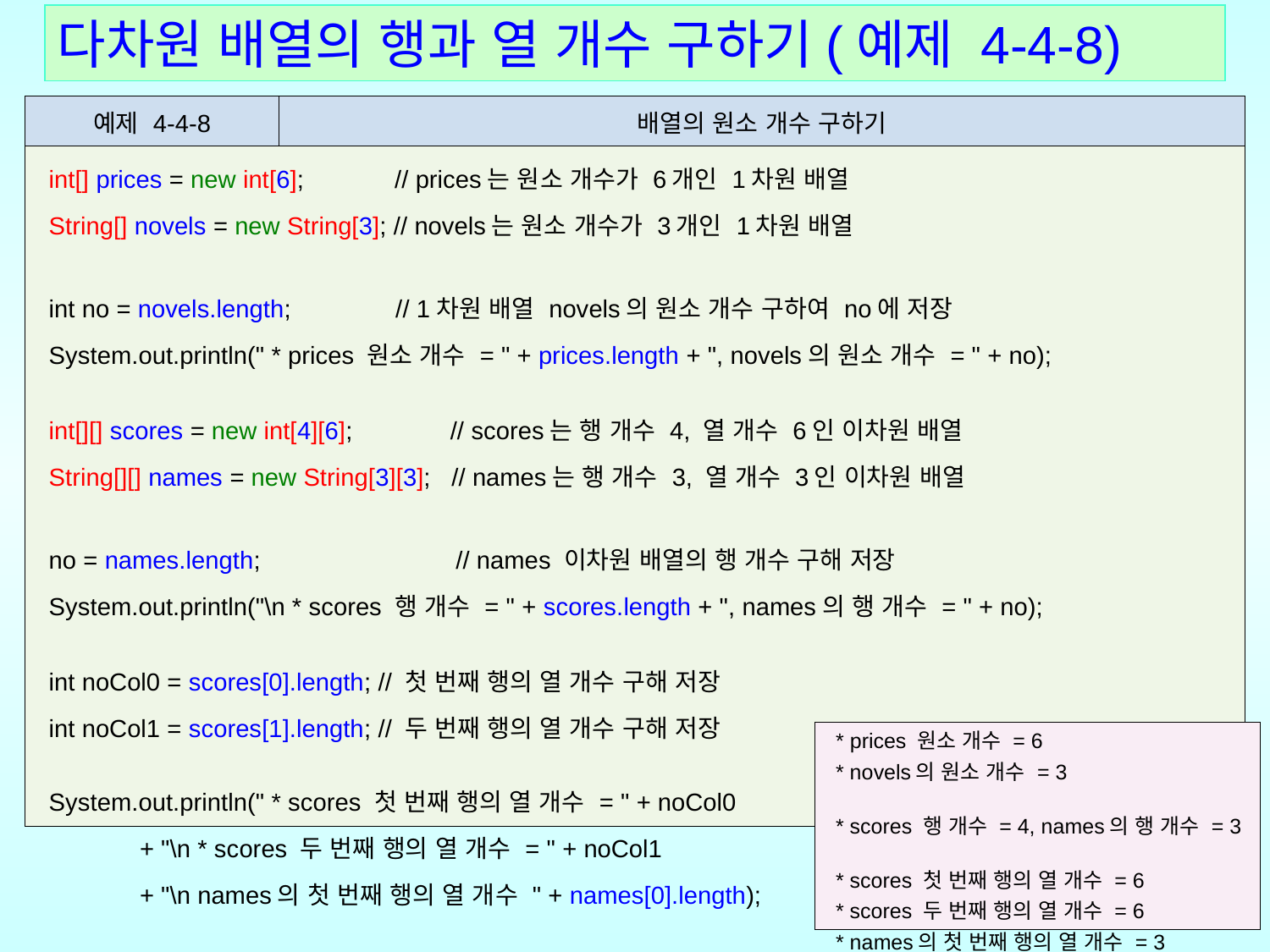

다차원 배열의 행과 열 개수 구하기(예제 4-4-8)
| 예제 4-4-8 | 배열의 원소 개수 구하기 |
| --- | --- |
| int[] prices = new int[6]; // prices는 원소 개수가 6개인 1차원 배열 String[] novels = new String[3]; // novels는 원소 개수가 3개인 1차원 배열 int no = novels.length; // 1차원 배열 novels의 원소 개수 구하여 no에 저장 System.out.println(" \* prices 원소 개수 = " + prices.length + ", novels의 원소 개수 = " + no); int[][] scores = new int[4][6]; // scores는 행 개수 4, 열 개수 6인 이차원 배열 String[][] names = new String[3][3]; // names는 행 개수 3, 열 개수 3인 이차원 배열 no = names.length; // names 이차원 배열의 행 개수 구해 저장 System.out.println("\n \* scores 행 개수 = " + scores.length + ", names의 행 개수 = " + no); int noCol0 = scores[0].length; // 첫 번째 행의 열 개수 구해 저장 int noCol1 = scores[1].length; // 두 번째 행의 열 개수 구해 저장 System.out.println(" \* scores 첫 번째 행의 열 개수 = " + noCol0 + "\n \* scores 두 번째 행의 열 개수 = " + noCol1 + "\n names의 첫 번째 행의 열 개수 " + names[0].length); |  |
| \* prices 원소 개수 = 6 \* novels의 원소 개수 = 3 \* scores 행 개수 = 4, names의 행 개수 = 3 \* scores 첫 번째 행의 열 개수 = 6 \* scores 두 번째 행의 열 개수 = 6 \* names의 첫 번째 행의 열 개수 = 3 |
| --- |